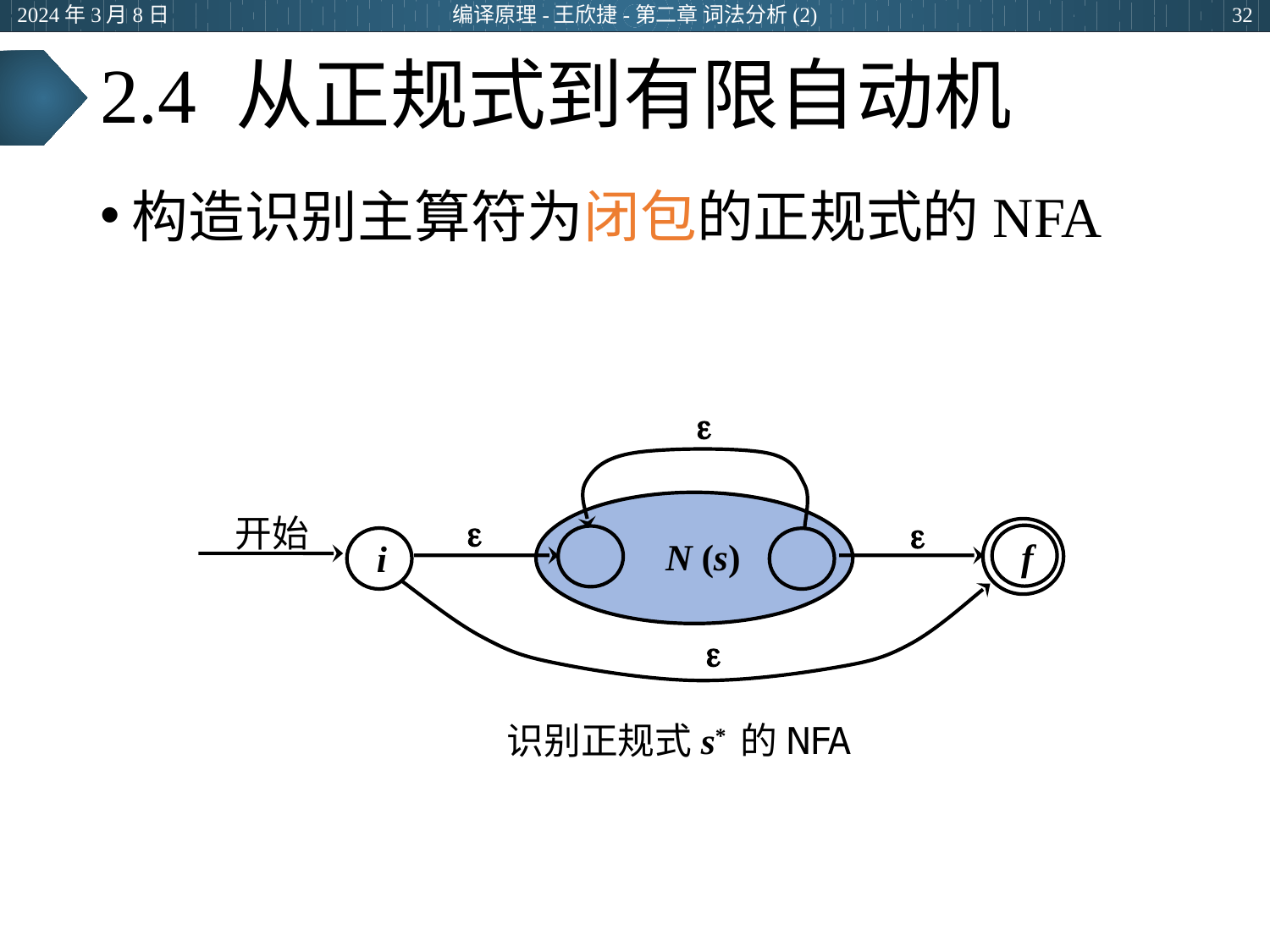

2024年3月8日
编译原理-王欣捷-第二章 词法分析(2)
32
# 2.4 从正规式到有限自动机
构造识别主算符为闭包的正规式的NFA
ε

开始
ε
ε

f
N (s)

i

ε
识别正规式s* 的NFA